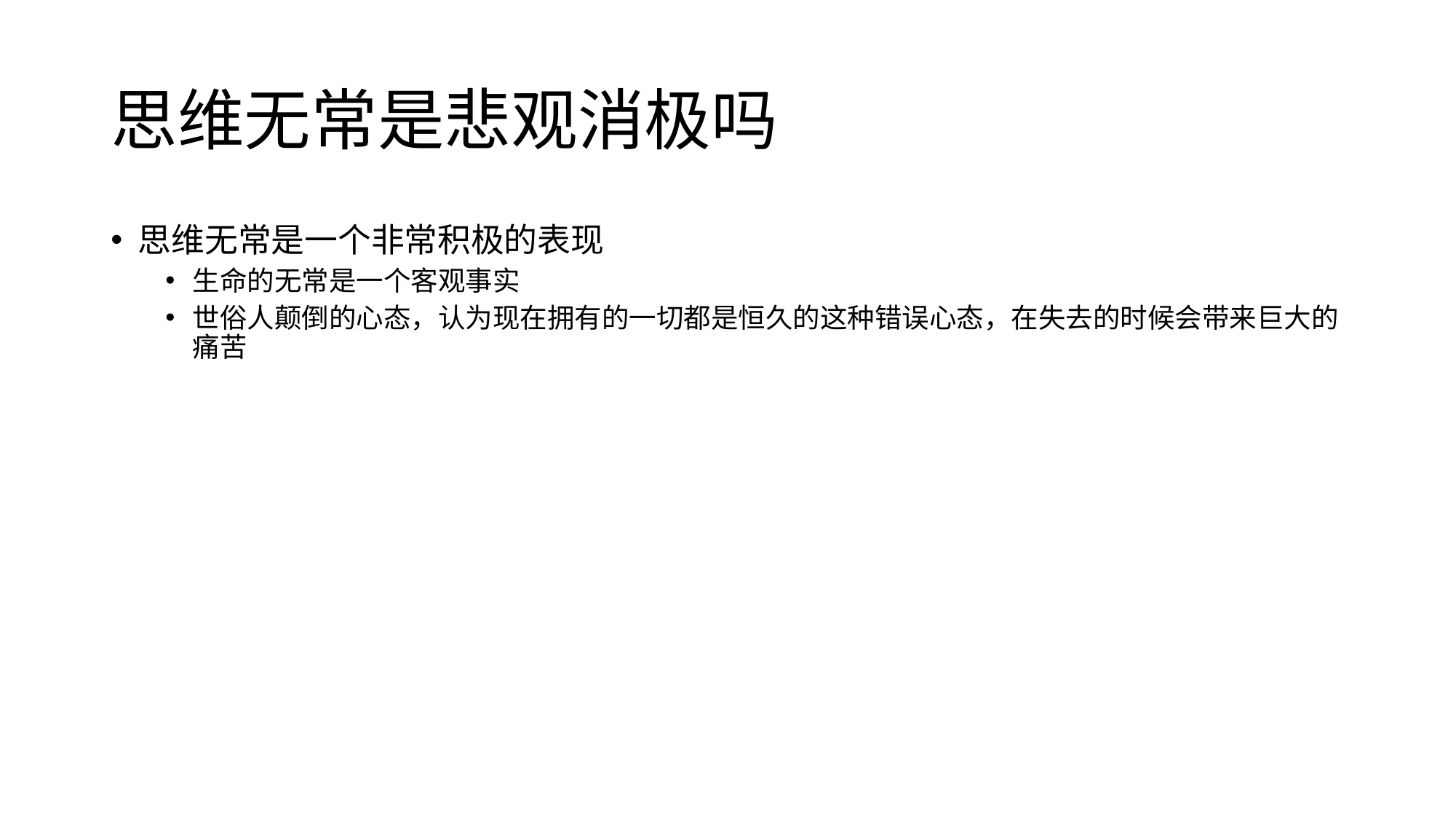

# 思维无常是悲观消极吗
思维无常是一个非常积极的表现
生命的无常是一个客观事实
世俗人颠倒的心态，认为现在拥有的一切都是恒久的这种错误心态，在失去的时候会带来巨大的痛苦